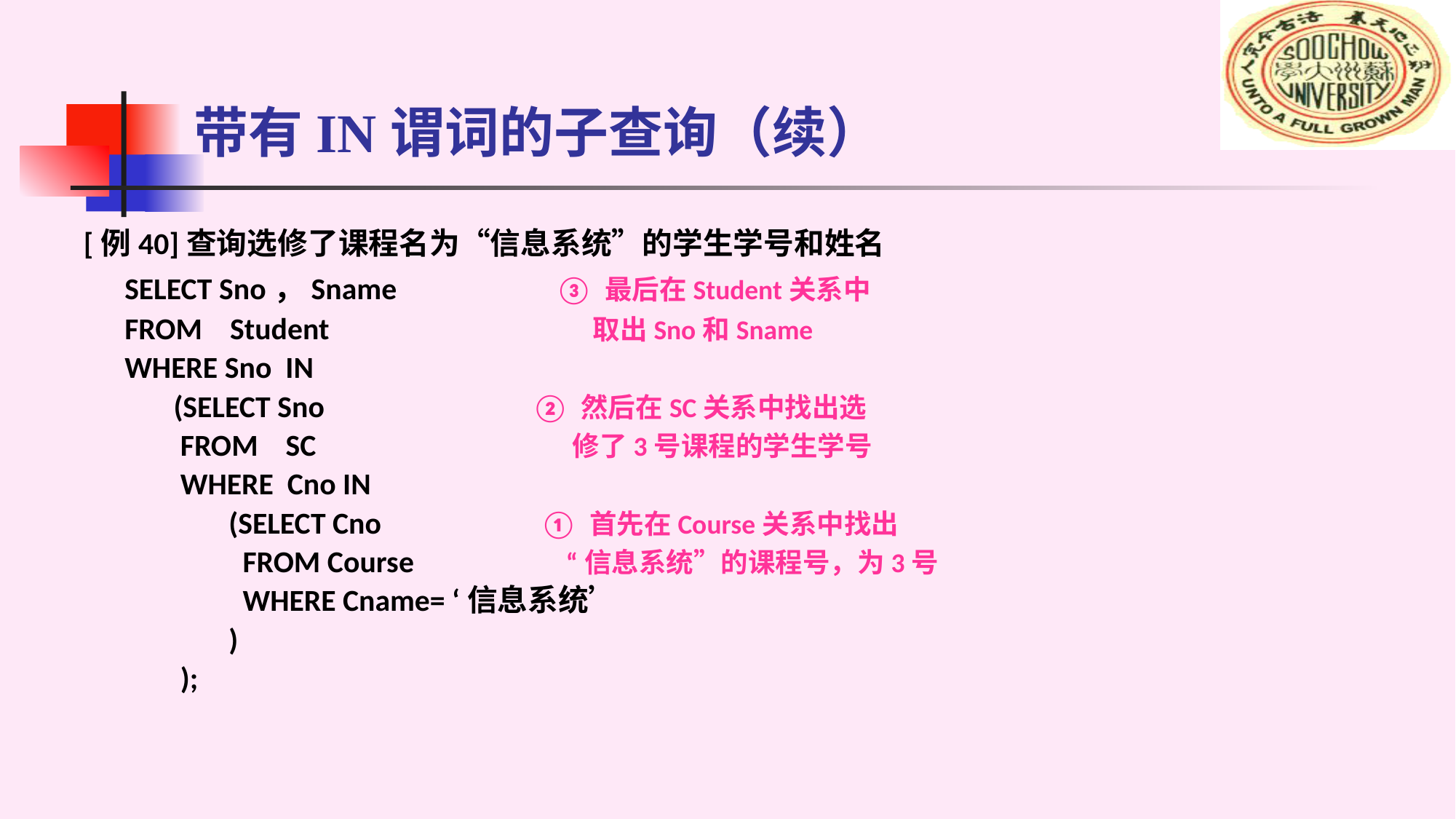

# 带有IN谓词的子查询（续）
[例40]查询选修了课程名为“信息系统”的学生学号和姓名
 	SELECT Sno，Sname                       ③ 最后在Student关系中
  	FROM    Student                                     取出Sno和Sname
 	WHERE Sno  IN
             (SELECT Sno                              ② 然后在SC关系中找出选
              FROM    SC                                    修了3号课程的学生学号
              WHERE  Cno IN
                     (SELECT Cno                       ① 首先在Course关系中找出
                       FROM Course                      “信息系统”的课程号，为3号
                       WHERE Cname= ‘信息系统’
                     )
              );